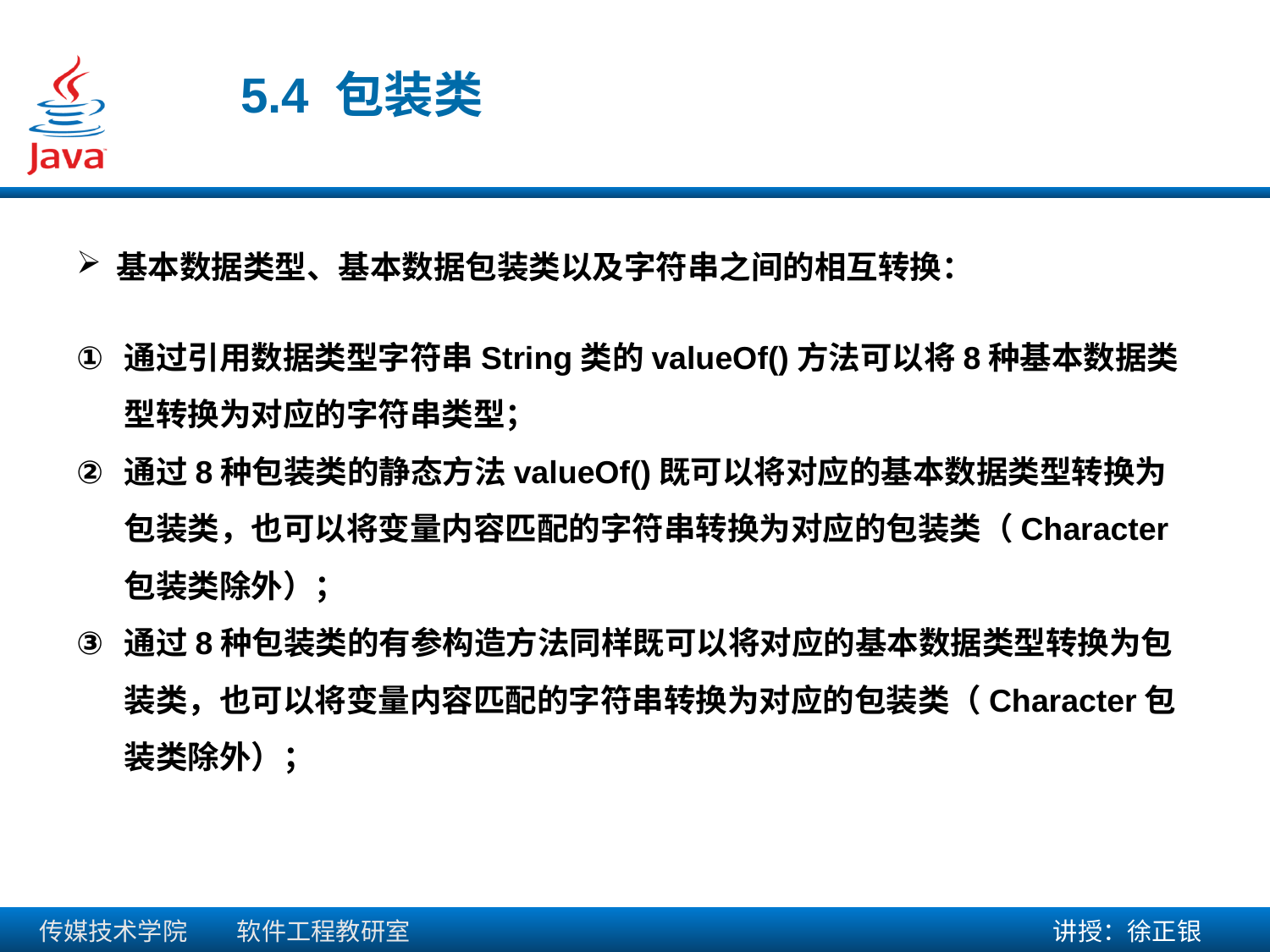

5.4 包装类
基本数据类型、基本数据包装类以及字符串之间的相互转换：
通过引用数据类型字符串String类的valueOf()方法可以将8种基本数据类型转换为对应的字符串类型；
通过8种包装类的静态方法valueOf()既可以将对应的基本数据类型转换为包装类，也可以将变量内容匹配的字符串转换为对应的包装类（Character包装类除外）；
通过8种包装类的有参构造方法同样既可以将对应的基本数据类型转换为包装类，也可以将变量内容匹配的字符串转换为对应的包装类（Character包装类除外）；